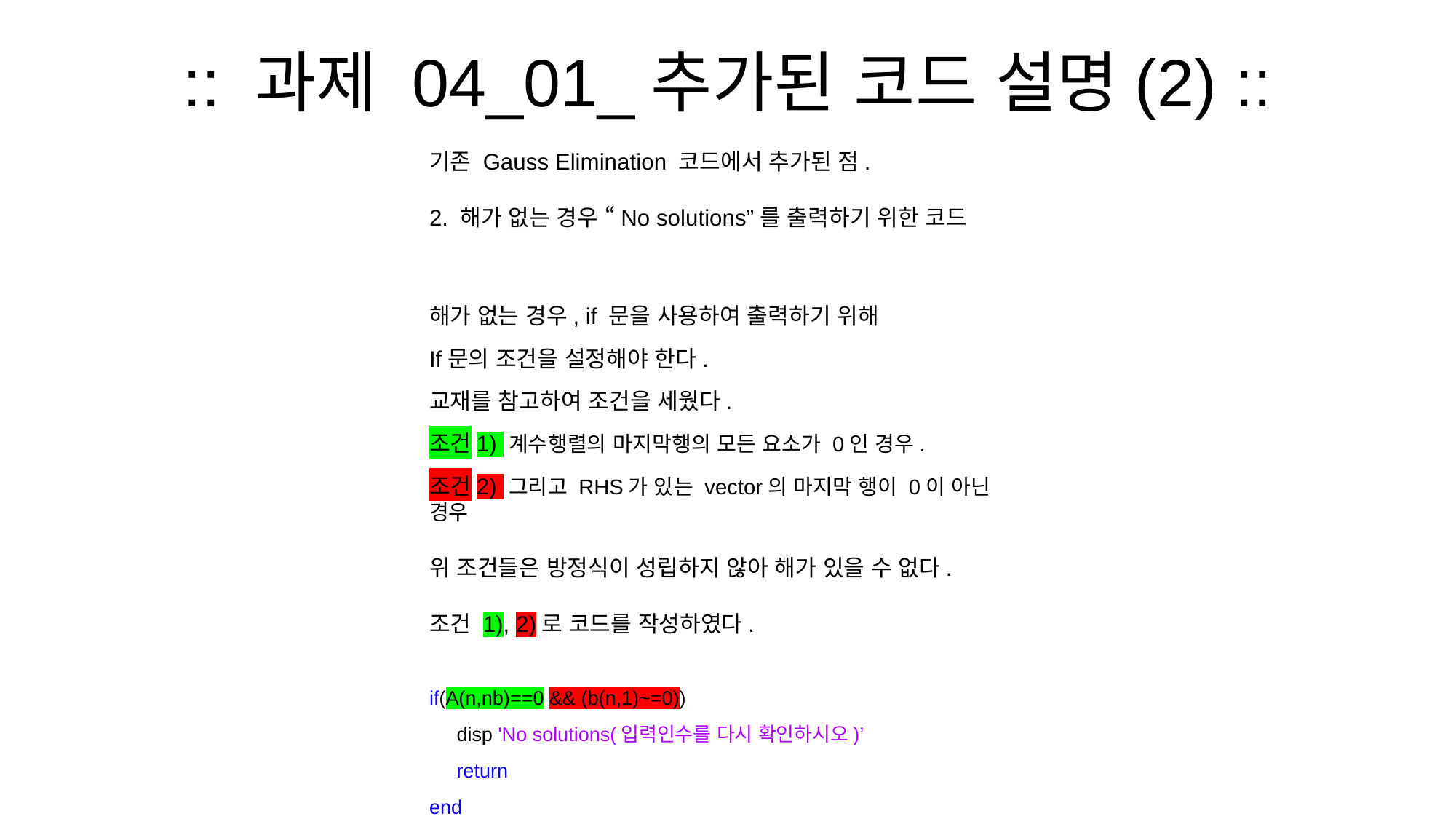

# :: 과제 04_01_추가된 코드 설명(2) ::
기존 Gauss Elimination 코드에서 추가된 점.
2. 해가 없는 경우 “No solutions”를 출력하기 위한 코드

해가 없는 경우, if 문을 사용하여 출력하기 위해
If문의 조건을 설정해야 한다.
교재를 참고하여 조건을 세웠다.
조건1) 계수행렬의 마지막행의 모든 요소가 0인 경우.
조건2) 그리고 RHS가 있는 vector의 마지막 행이 0이 아닌 경우
위 조건들은 방정식이 성립하지 않아 해가 있을 수 없다.
조건 1), 2)로 코드를 작성하였다.

if(A(n,nb)==0 && (b(n,1)~=0))
     disp 'No solutions(입력인수를 다시 확인하시오)’
     return
end